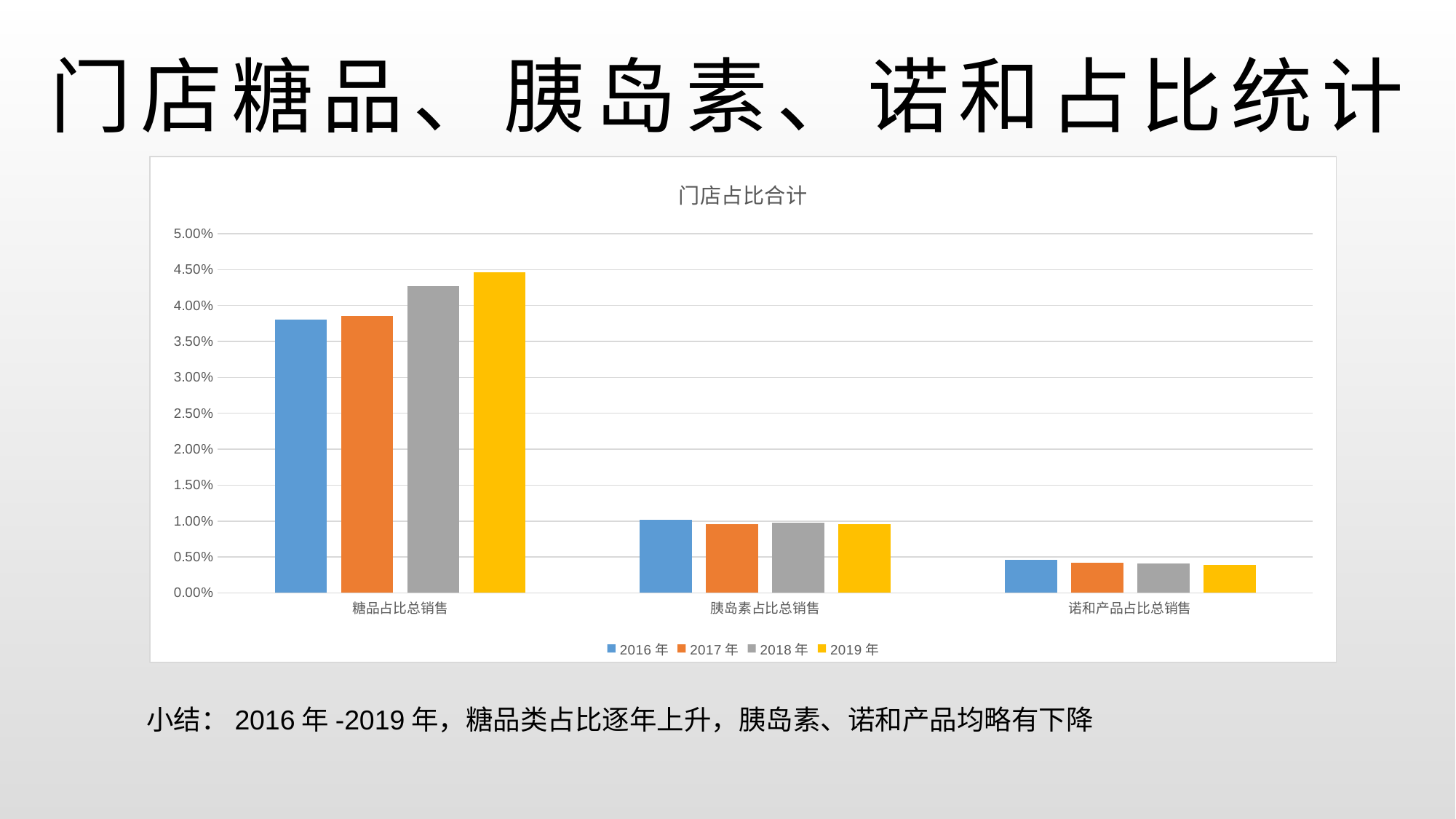

# 门店糖品、胰岛素、诺和占比统计

### Chart: 门店占比合计

| Category | 2016年 | 2017年 | 2018年 | 2019年 |
|---|---|---|---|---|
| 糖品占比总销售 | 0.0380552412189396 | 0.0385986270092576 | 0.0426559915659376 | 0.0446312940975081 |
| 胰岛素占比总销售 | 0.0102235163011013 | 0.00961725639264764 | 0.00979811510238765 | 0.00954512836052011 |
| 诺和产品占比总销售 | 0.0046438777689147 | 0.00422604793279404 | 0.00412765677121828 | 0.00390040291684107 |
小结：2016年-2019年，糖品类占比逐年上升，胰岛素、诺和产品均略有下降